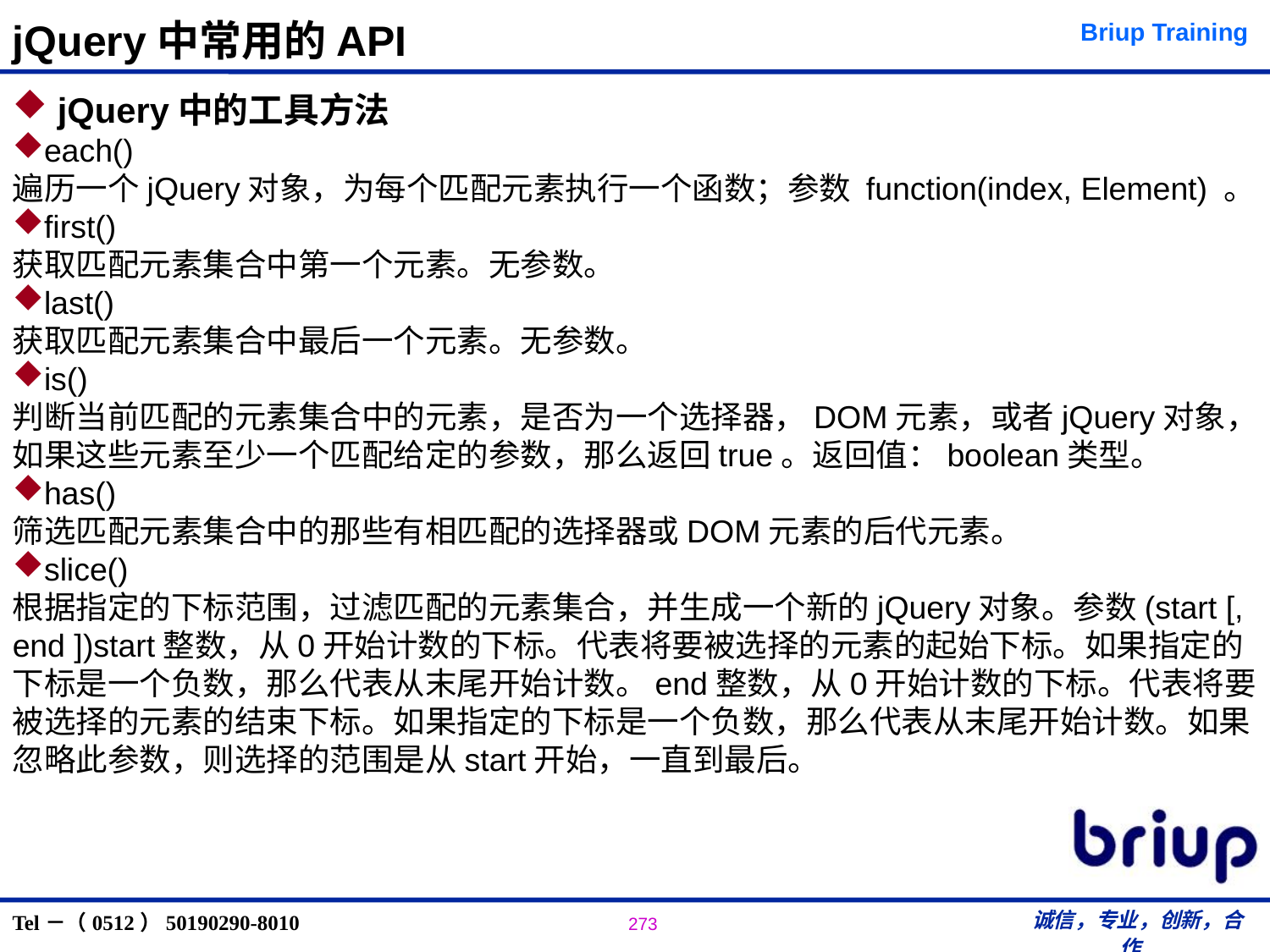

# jQuery中常用的API
 jQuery中的工具方法
each()
遍历一个jQuery对象，为每个匹配元素执行一个函数；参数 function(index, Element) 。
first()
获取匹配元素集合中第一个元素。无参数。
last()
获取匹配元素集合中最后一个元素。无参数。
is()
判断当前匹配的元素集合中的元素，是否为一个选择器，DOM元素，或者jQuery对象，如果这些元素至少一个匹配给定的参数，那么返回true。返回值：boolean类型。
has()
筛选匹配元素集合中的那些有相匹配的选择器或DOM元素的后代元素。
slice()
根据指定的下标范围，过滤匹配的元素集合，并生成一个新的jQuery对象。参数(start [, end ])start整数，从0开始计数的下标。代表将要被选择的元素的起始下标。如果指定的下标是一个负数，那么代表从末尾开始计数。end整数，从0开始计数的下标。代表将要被选择的元素的结束下标。如果指定的下标是一个负数，那么代表从末尾开始计数。如果忽略此参数，则选择的范围是从start开始，一直到最后。